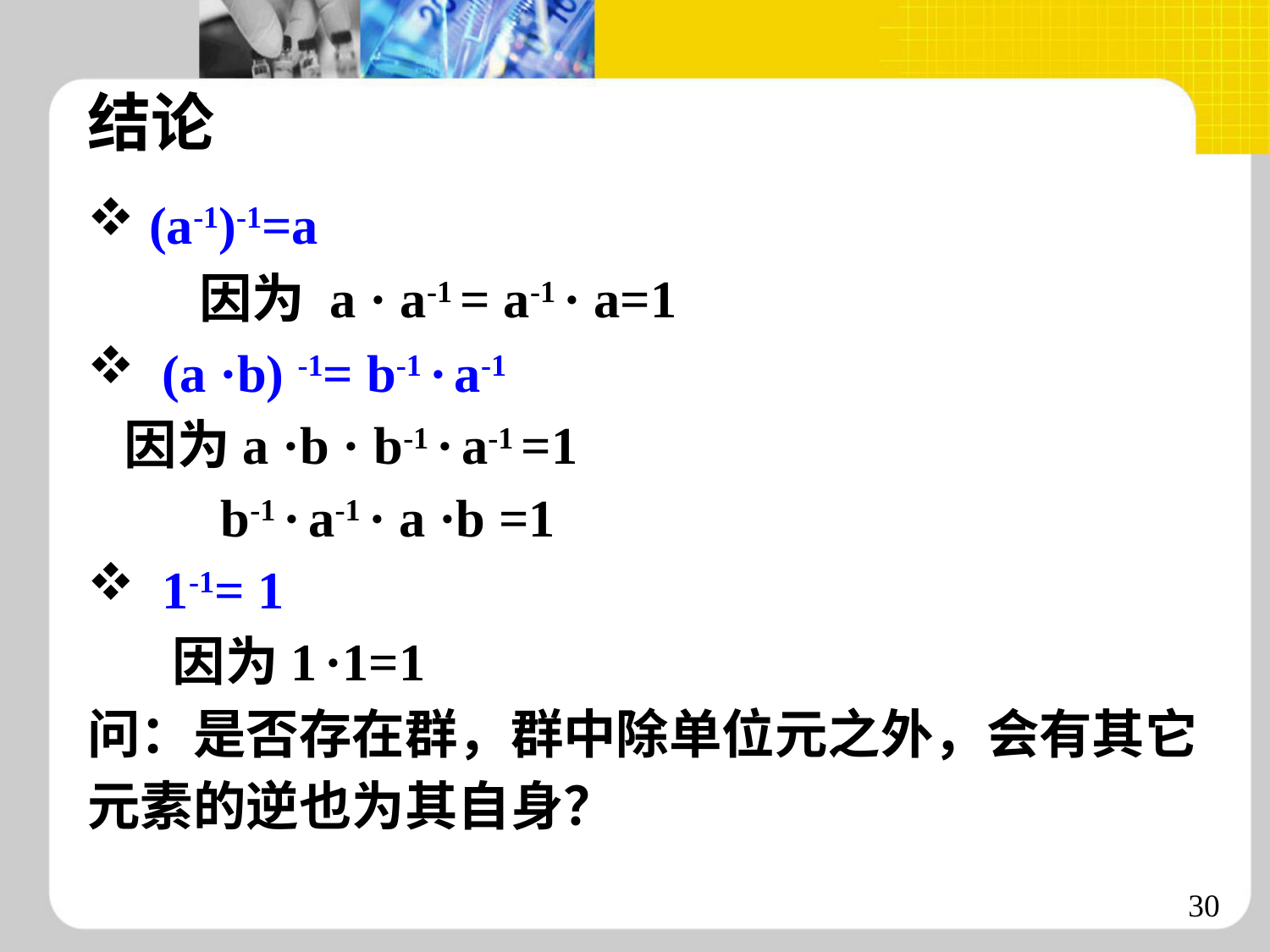

结论
 (a-1)-1=a
     因为 a · a-1 = a-1 · a=1
  (a ·b) -1= b-1 · a-1
  因为a ·b · b-1 · a-1 =1
          b-1 · a-1 · a ·b =1
  1-1= 1
      因为1 ·1=1
问：是否存在群，群中除单位元之外，会有其它元素的逆也为其自身？

30